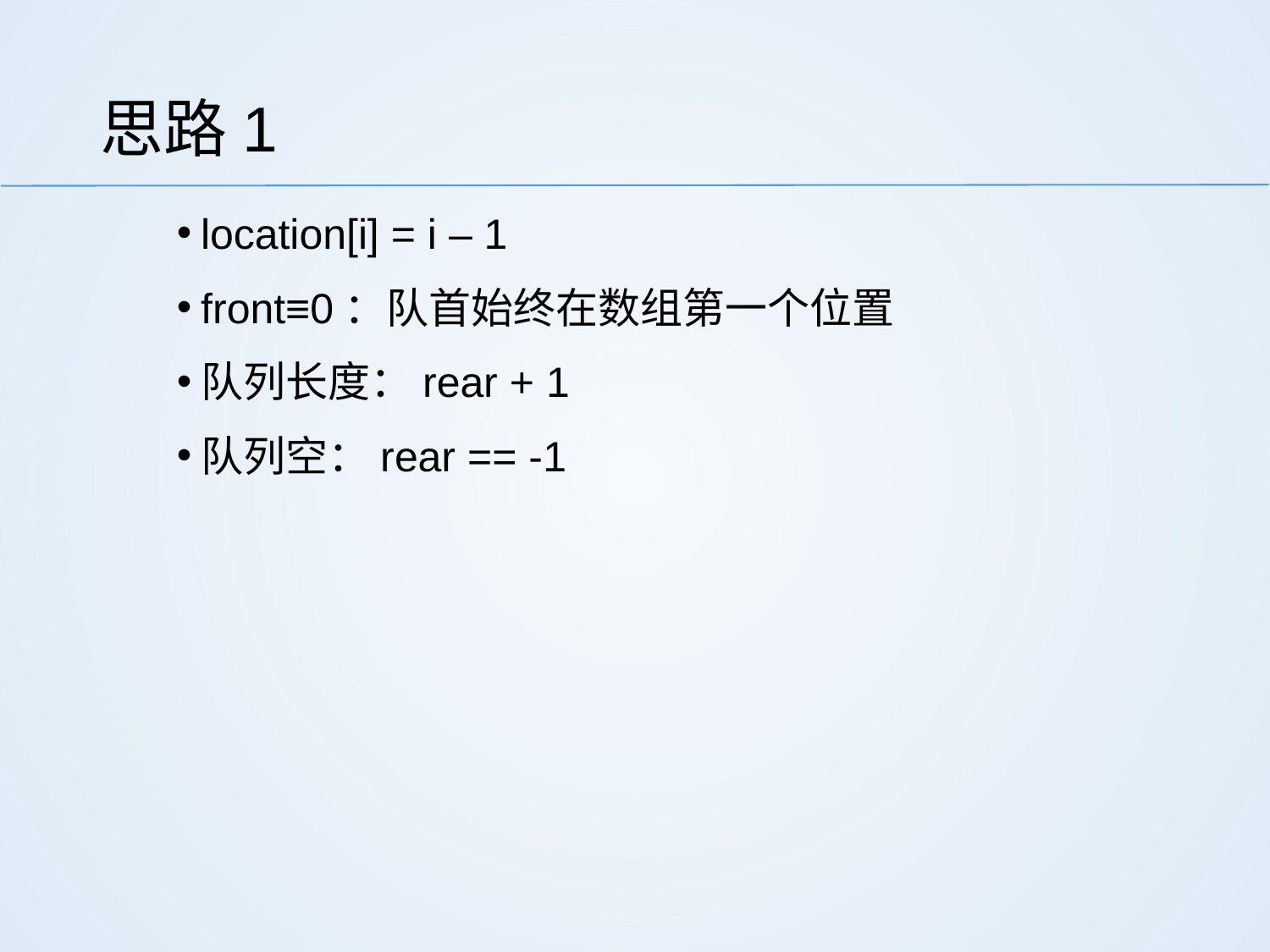

# 思路1
location[i] = i – 1
front≡0：队首始终在数组第一个位置
队列长度：rear + 1
队列空：rear == -1
10